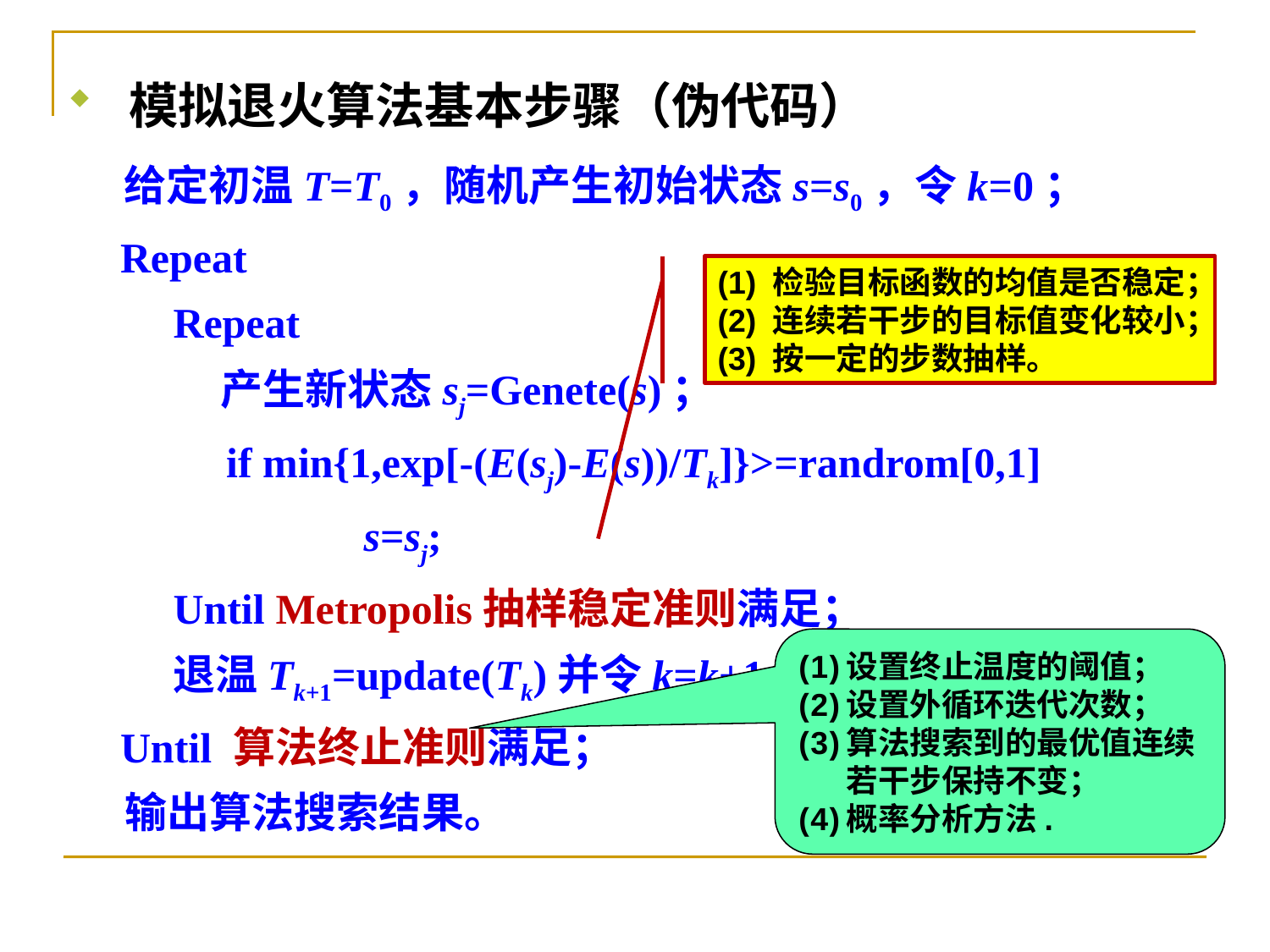

模拟退火算法基本步骤（伪代码）
    给定初温T=T0，随机产生初始状态s=s0，令k=0；
     Repeat
          Repeat
               产生新状态sj=Genete(s)；
               if min{1,exp[-(E(sj)-E(s))/Tk]}>=randrom[0,1]
                            s=sj;
          Until Metropolis抽样稳定准则满足；
          退温Tk+1=update(Tk)并令k=k+1；
     Until 算法终止准则满足；
     输出算法搜索结果。
(1) 检验目标函数的均值是否稳定；
(2) 连续若干步的目标值变化较小；
(3) 按一定的步数抽样。
设置终止温度的阈值；
设置外循环迭代次数；
算法搜索到的最优值连续若干步保持不变；
概率分析方法.